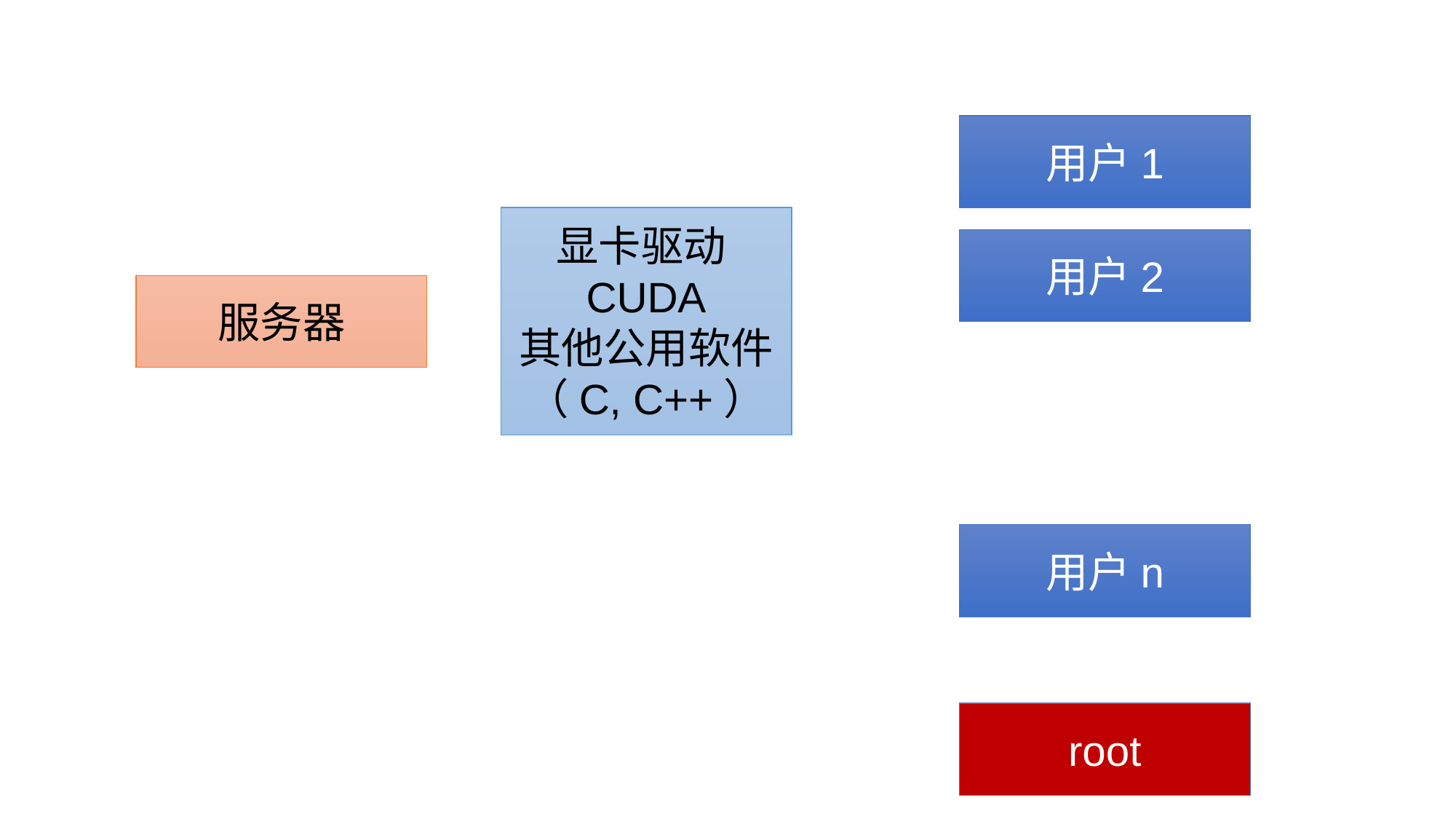

用户1
显卡驱动CUDA
其他公用软件
（C, C++）
用户2
服务器
用户n
root